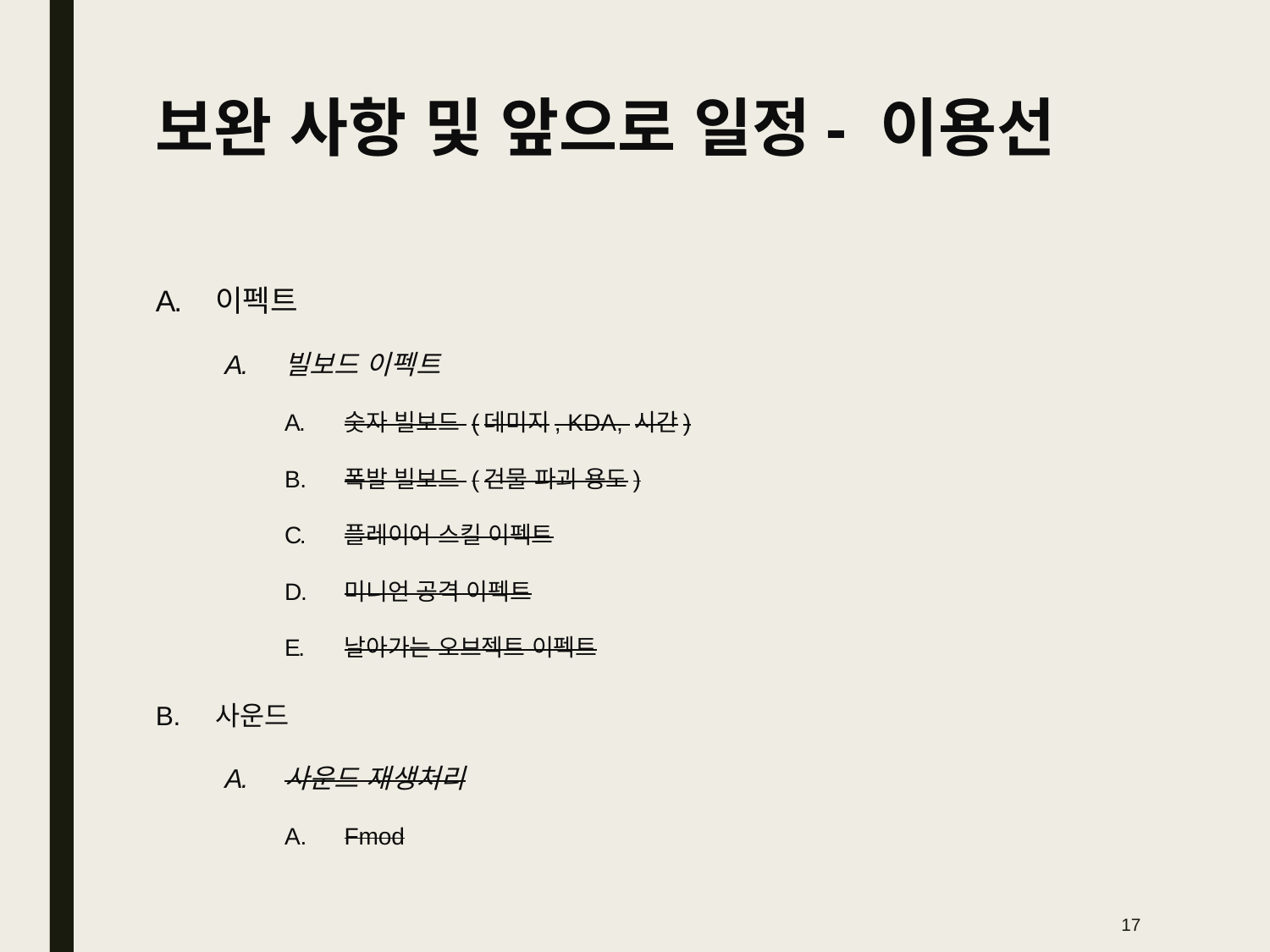

# 보완 사항 및 앞으로 일정- 이용선
이펙트
빌보드 이펙트
숫자 빌보드 (데미지, KDA, 시간)
폭발 빌보드 (건물 파괴 용도)
플레이어 스킬 이펙트
미니언 공격 이펙트
날아가는 오브젝트 이펙트
사운드
사운드 재생처리
Fmod

17